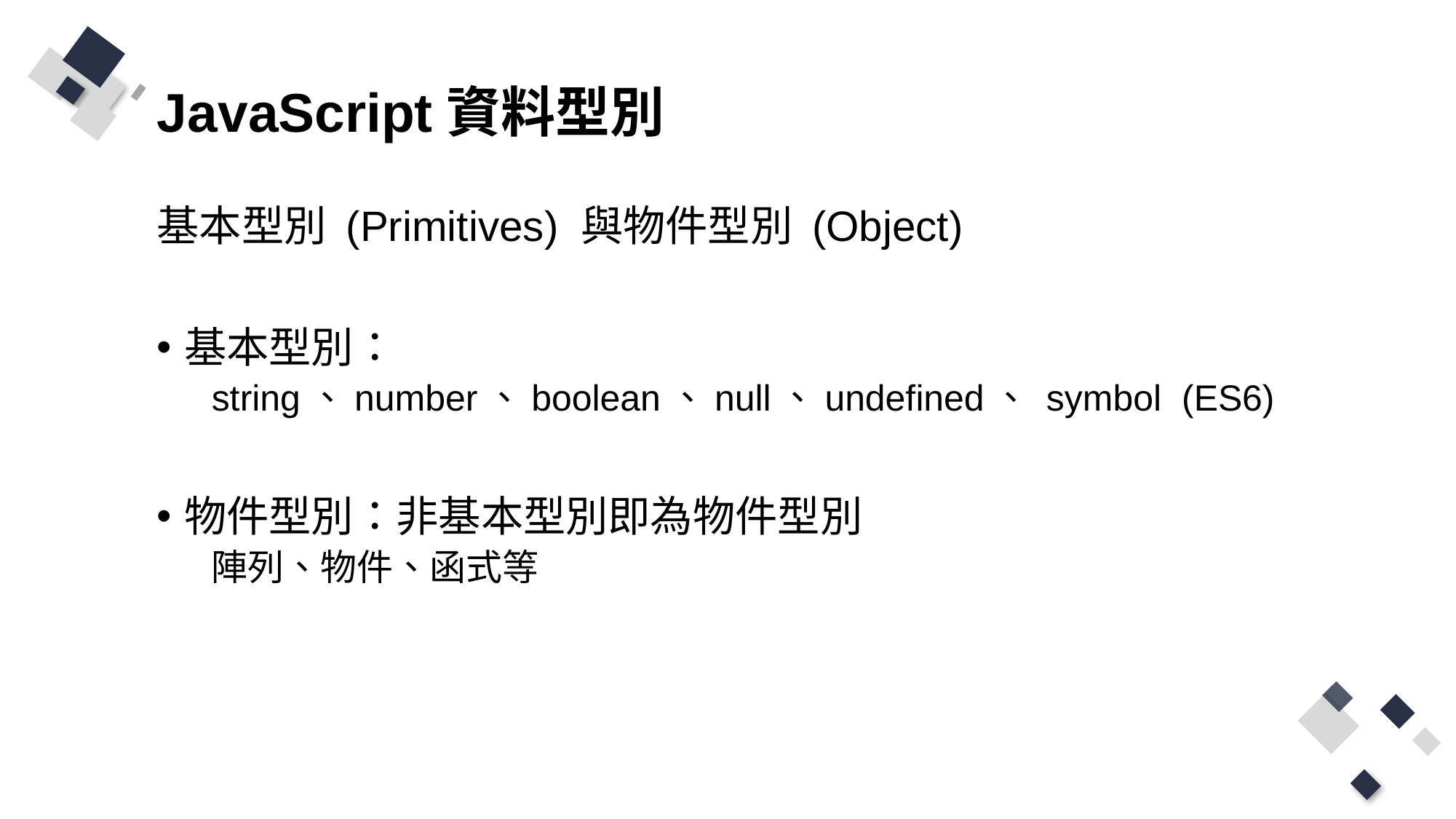

# JavaScript資料型別
基本型別 (Primitives) 與物件型別 (Object)

基本型別：
string、number、boolean、null、undefined、 symbol  (ES6)

物件型別：非基本型別即為物件型別
陣列、物件、函式等